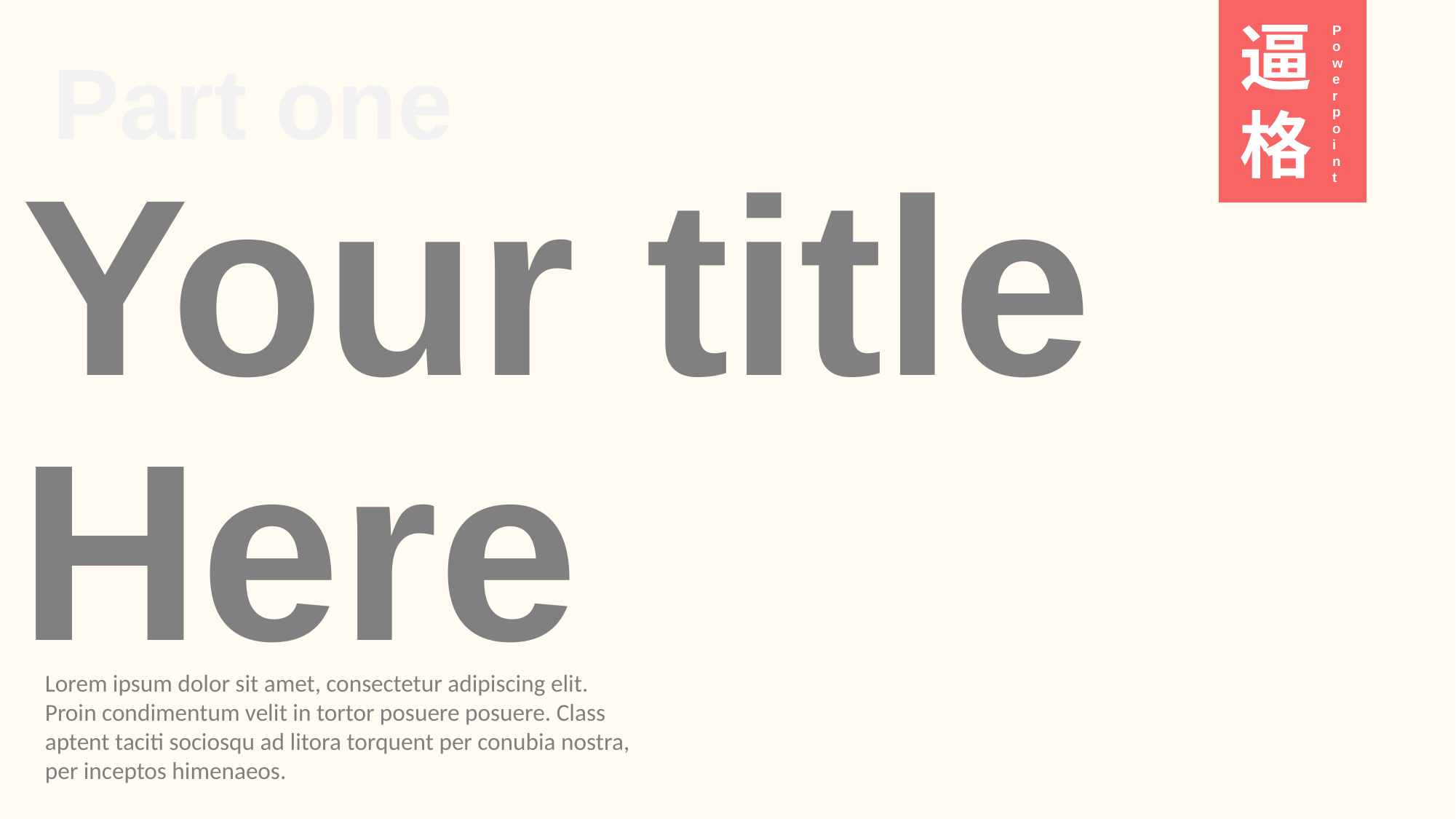

逼格
Powerpoint
Part one
Your title
Here
Lorem ipsum dolor sit amet, consectetur adipiscing elit. Proin condimentum velit in tortor posuere posuere. Class aptent taciti sociosqu ad litora torquent per conubia nostra, per inceptos himenaeos.